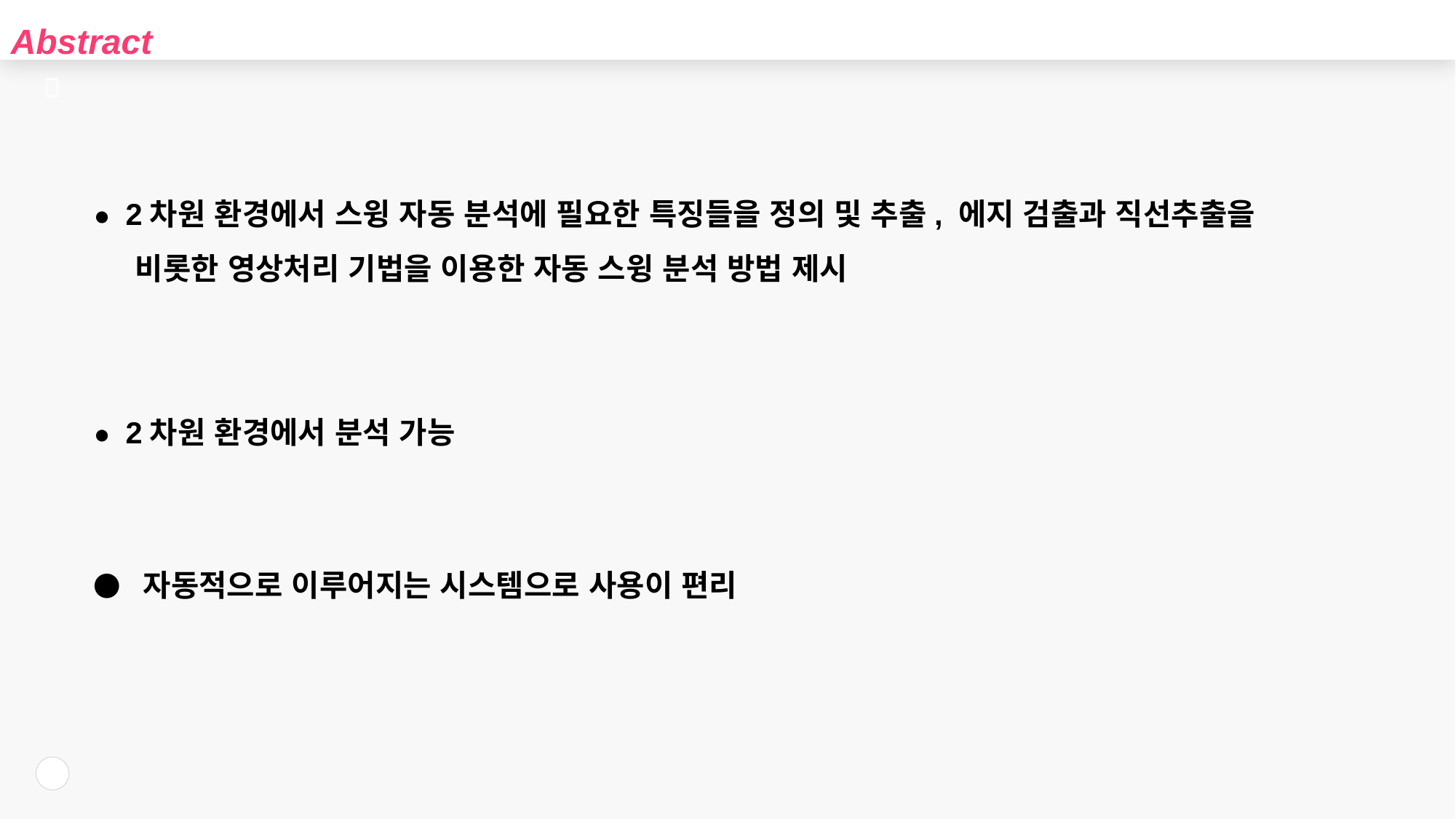

Abstract

●  2차원 환경에서 스윙 자동 분석에 필요한 특징들을 정의 및 추출, 에지 검출과 직선추출을
    비롯한 영상처리 기법을 이용한 자동 스윙 분석 방법 제시

●  2차원 환경에서 분석 가능

●  자동적으로 이루어지는 시스템으로 사용이 편리